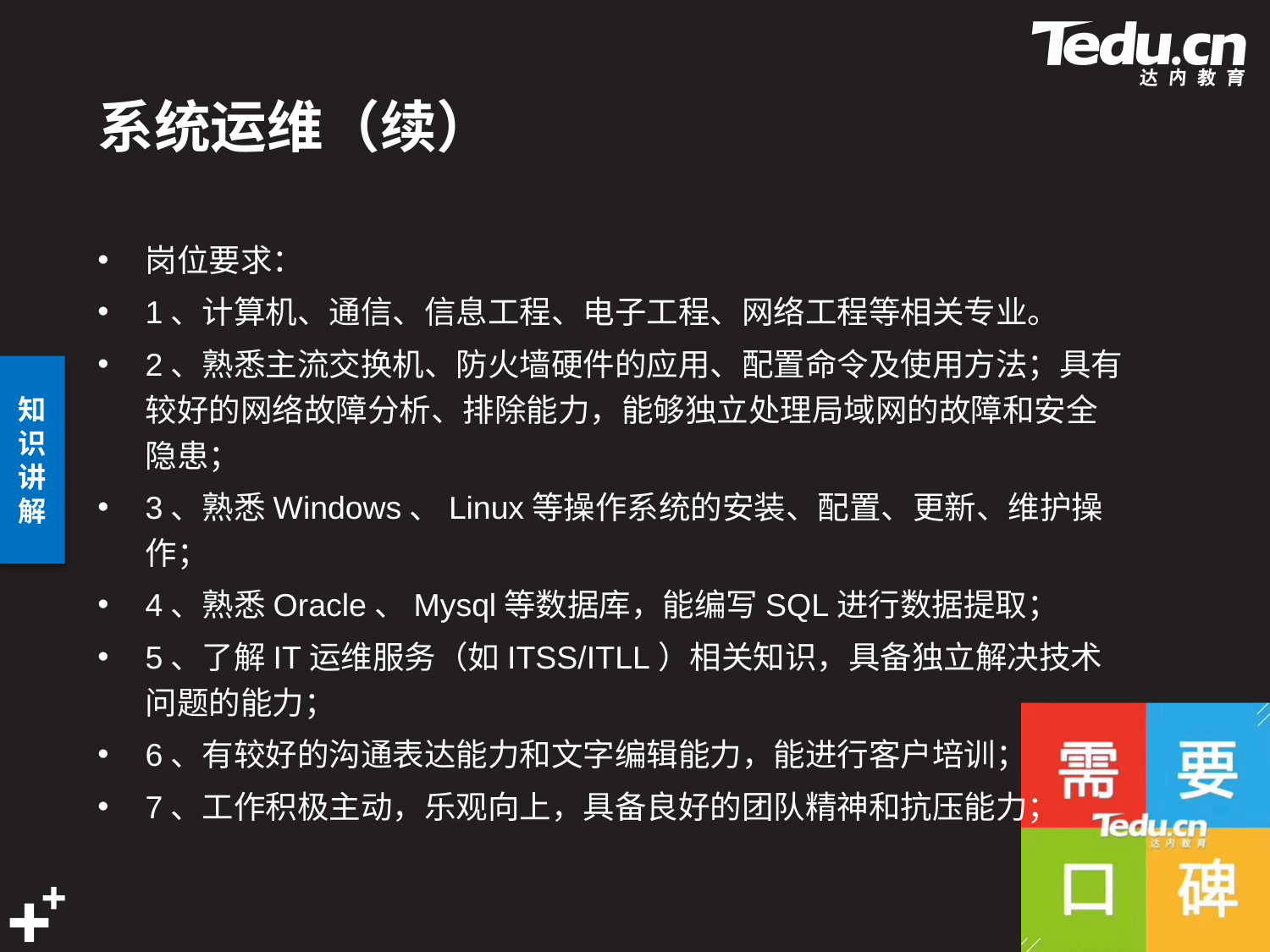

# 系统运维（续）
岗位要求：
1、计算机、通信、信息工程、电子工程、网络工程等相关专业。
2、熟悉主流交换机、防火墙硬件的应用、配置命令及使用方法；具有较好的网络故障分析、排除能力，能够独立处理局域网的故障和安全隐患；
3、熟悉Windows、Linux等操作系统的安装、配置、更新、维护操作；
4、熟悉Oracle、Mysql等数据库，能编写SQL进行数据提取；
5、了解IT运维服务（如ITSS/ITLL）相关知识，具备独立解决技术问题的能力；
6、有较好的沟通表达能力和文字编辑能力，能进行客户培训；
7、工作积极主动，乐观向上，具备良好的团队精神和抗压能力；